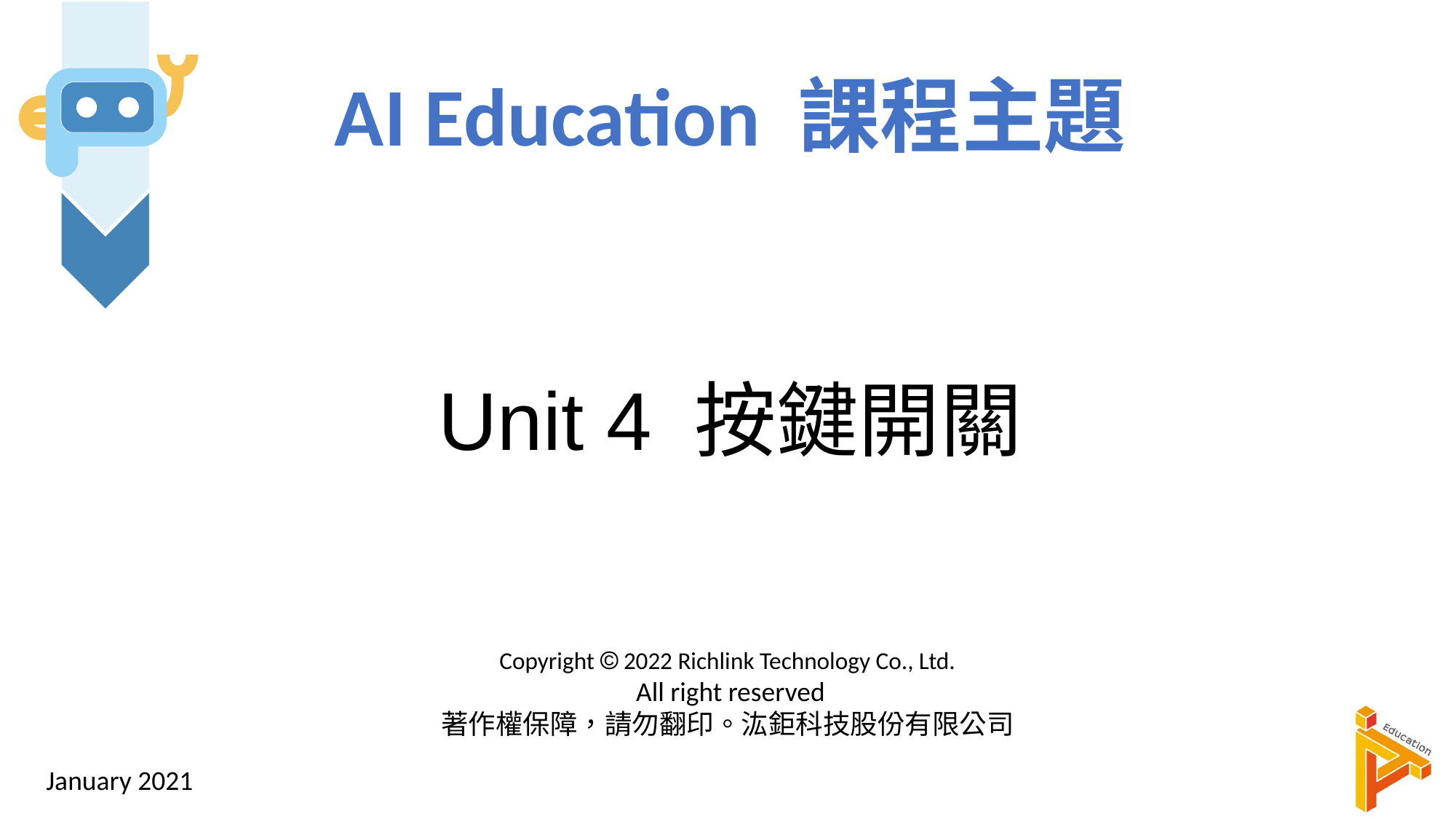

AI Education 課程主題
Unit 4 按鍵開關
Copyright © 2022 Richlink Technology Co., Ltd.
 All right reserved
著作權保障，請勿翻印。汯鉅科技股份有限公司

January 2021